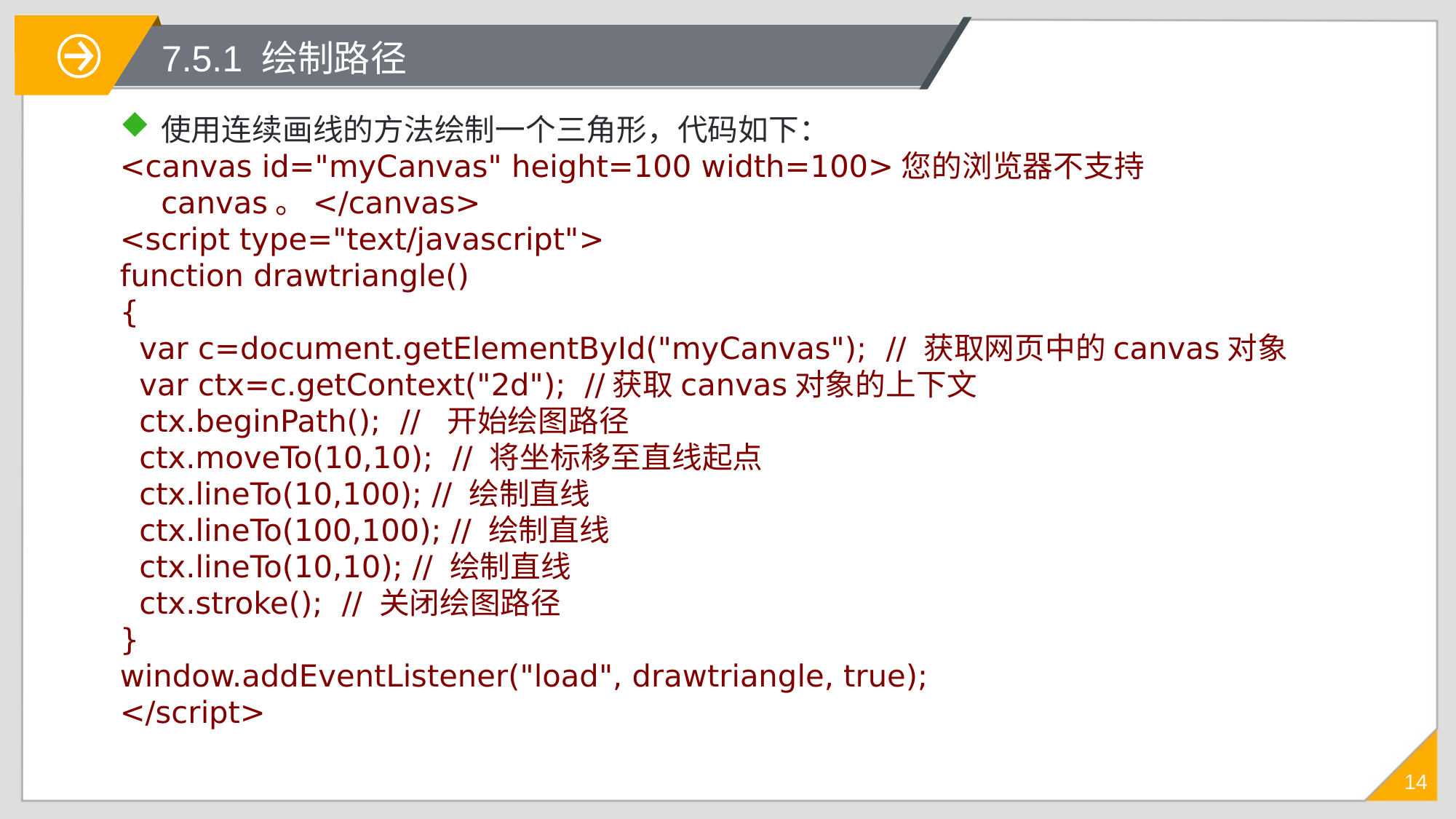

# 7.5.1 绘制路径
使用连续画线的方法绘制一个三角形，代码如下：
<canvas id="myCanvas" height=100 width=100>您的浏览器不支持 canvas。</canvas>
<script type="text/javascript">
function drawtriangle()
{
  var c=document.getElementById("myCanvas");  // 获取网页中的canvas对象
  var ctx=c.getContext("2d");  //获取canvas对象的上下文
  ctx.beginPath();  //  开始绘图路径
  ctx.moveTo(10,10);  // 将坐标移至直线起点
  ctx.lineTo(10,100); // 绘制直线
  ctx.lineTo(100,100); // 绘制直线
  ctx.lineTo(10,10); // 绘制直线
  ctx.stroke();  // 关闭绘图路径
}
window.addEventListener("load", drawtriangle, true);
</script>